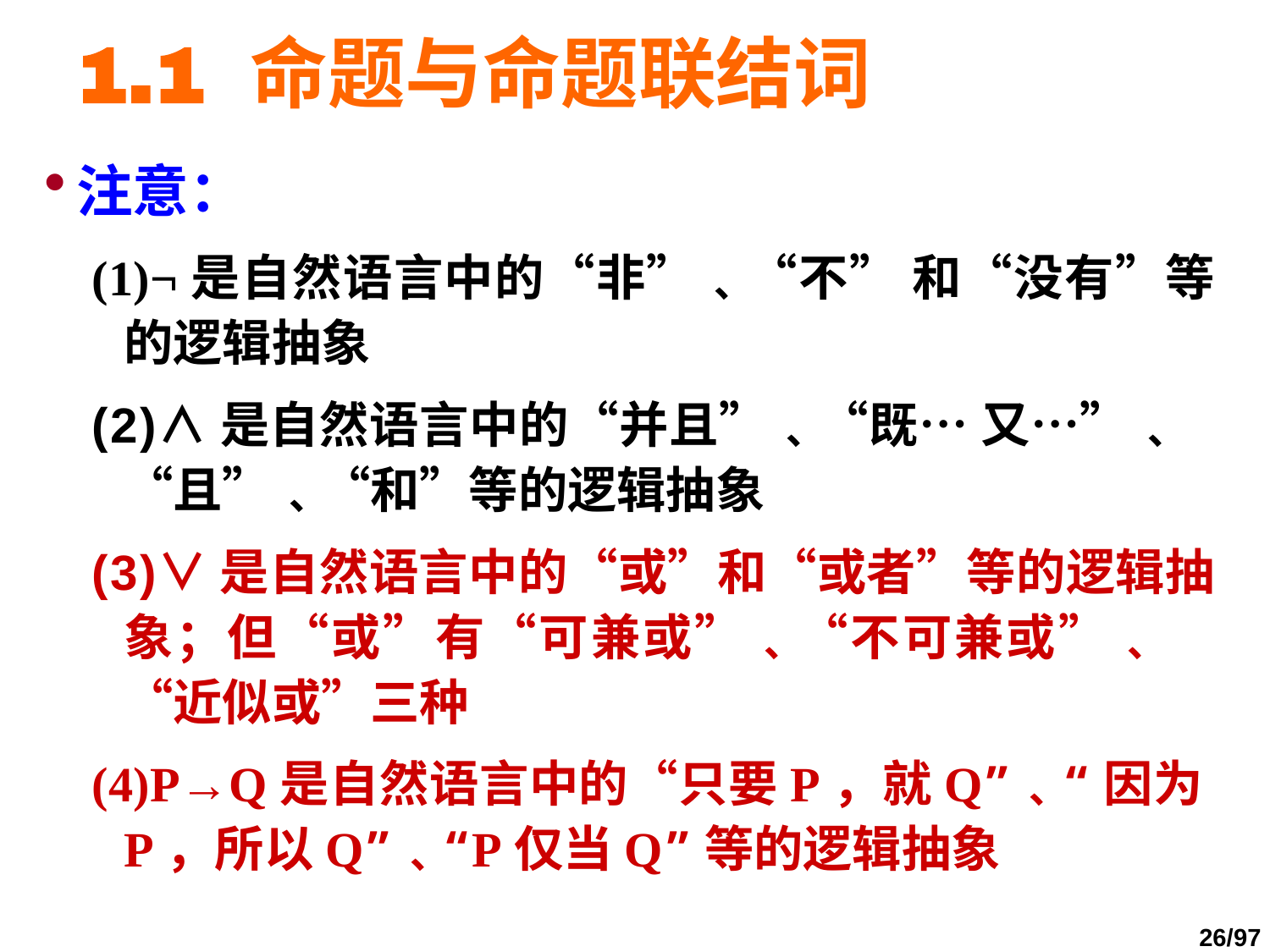

# 1.1 命题与命题联结词
注意：
¬是自然语言中的“非”﹑“不” 和“没有”等的逻辑抽象
∧是自然语言中的“并且”﹑“既… 又…”﹑    “且”﹑“和”等的逻辑抽象
∨是自然语言中的“或”和“或者”等的逻辑抽象；但“或”有“可兼或”﹑“不可兼或”﹑     “近似或”三种
P→Q是自然语言中的“只要P，就Q”﹑“因为P，所以Q”﹑“P仅当Q”等的逻辑抽象